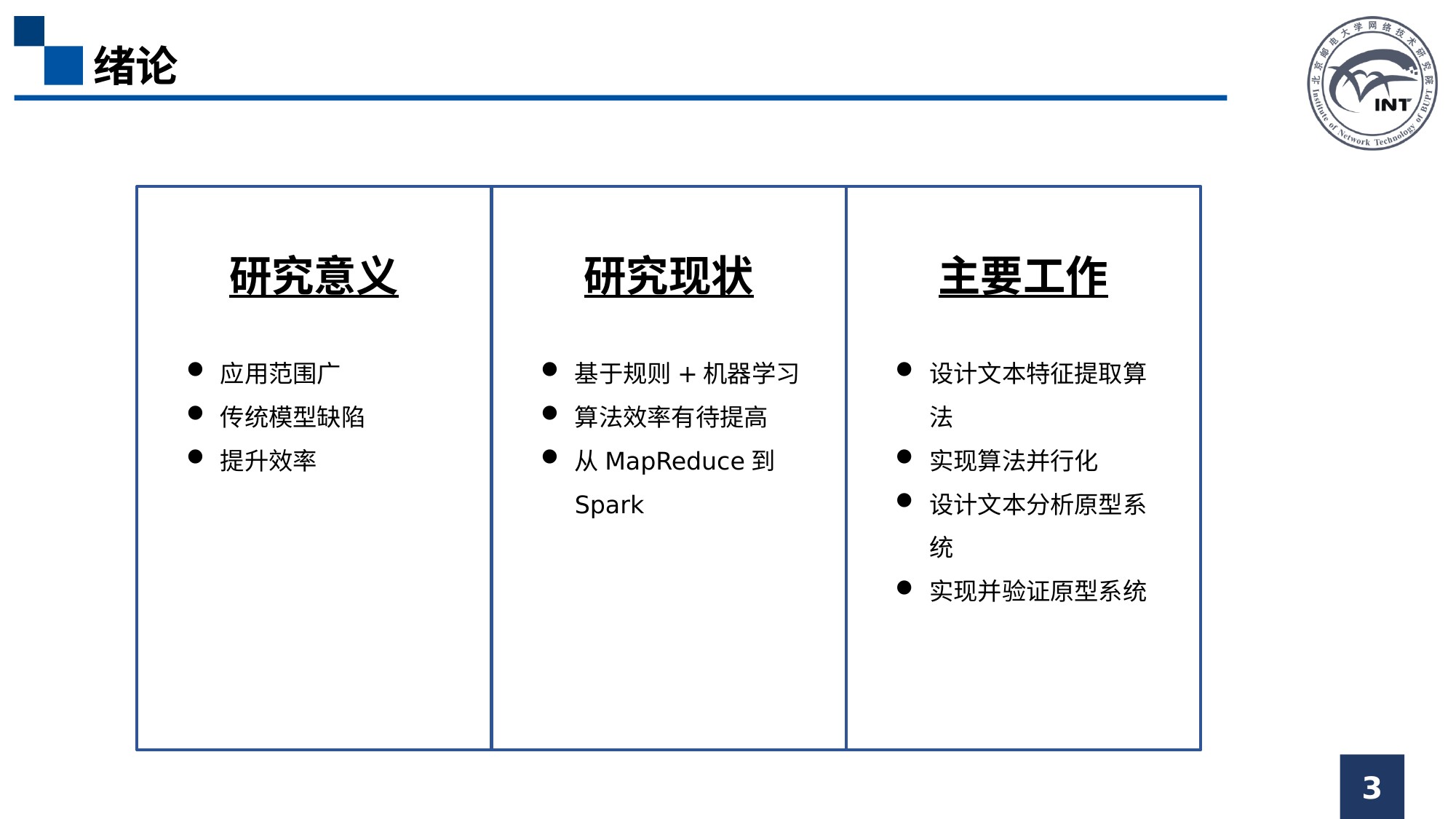

绪论
研究现状

基于规则+机器学习
算法效率有待提高
从MapReduce到Spark

主要工作

设计文本特征提取算法
实现算法并行化
设计文本分析原型系统
实现并验证原型系统
研究意义

应用范围广
传统模型缺陷
提升效率

3